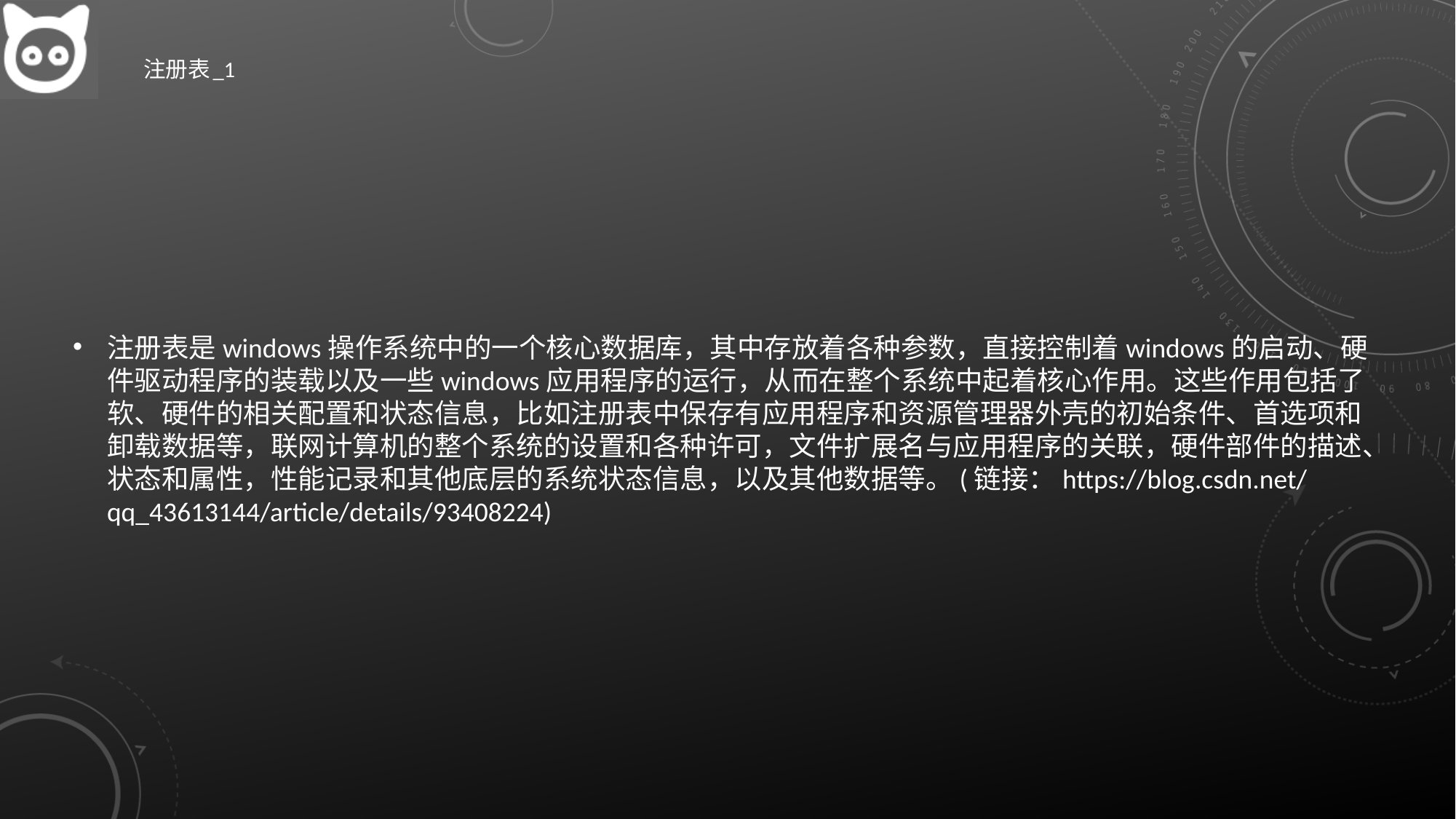

# 注册表_1
注册表是windows操作系统中的一个核心数据库，其中存放着各种参数，直接控制着windows的启动、硬件驱动程序的装载以及一些windows应用程序的运行，从而在整个系统中起着核心作用。这些作用包括了软、硬件的相关配置和状态信息，比如注册表中保存有应用程序和资源管理器外壳的初始条件、首选项和卸载数据等，联网计算机的整个系统的设置和各种许可，文件扩展名与应用程序的关联，硬件部件的描述、状态和属性，性能记录和其他底层的系统状态信息，以及其他数据等。(链接：https://blog.csdn.net/qq_43613144/article/details/93408224)